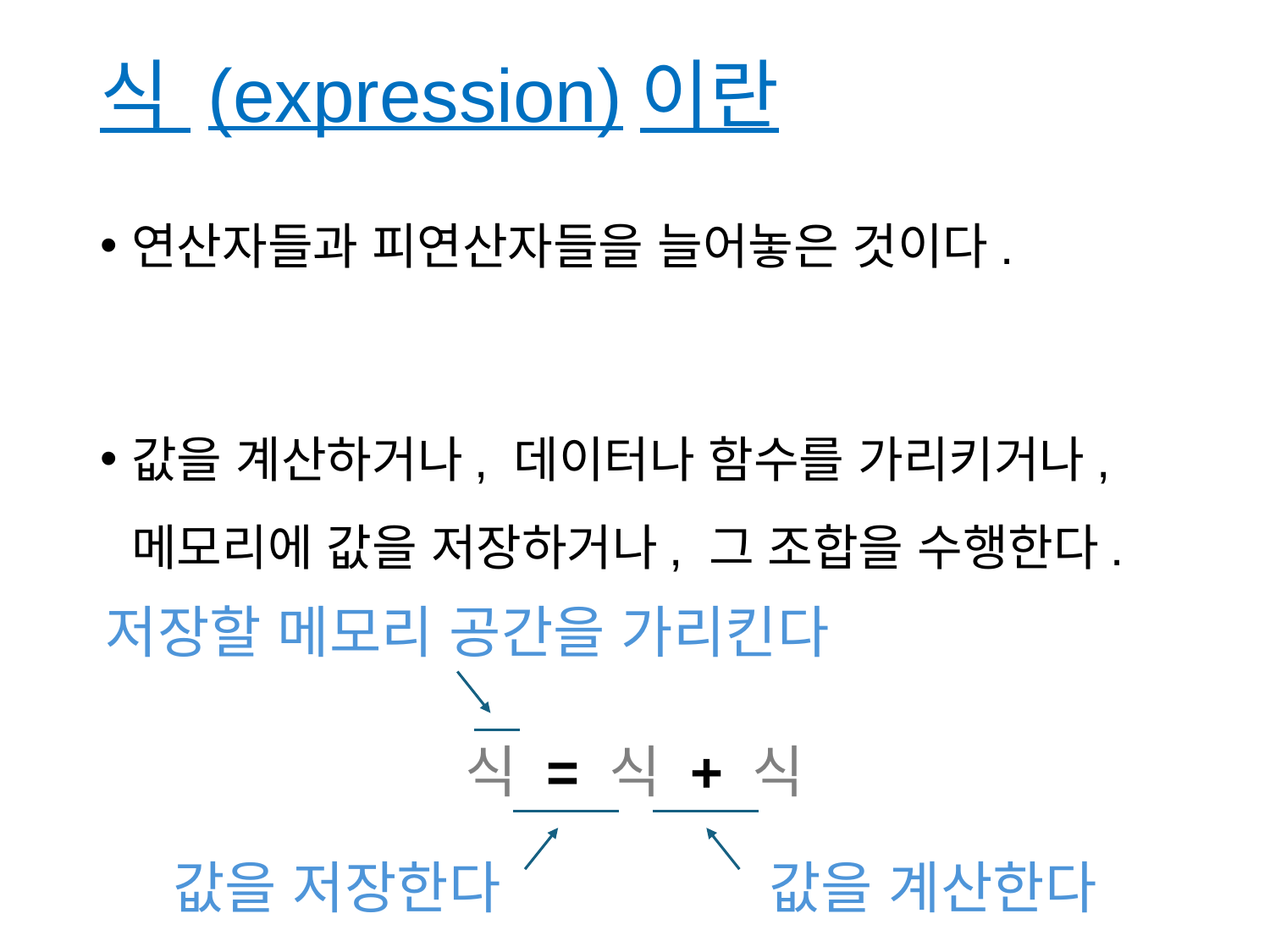

# 식 (expression)이란
연산자들과 피연산자들을 늘어놓은 것이다.

값을 계산하거나, 데이터나 함수를 가리키거나, 메모리에 값을 저장하거나, 그 조합을 수행한다.

저장할 메모리 공간을 가리킨다
식 = 식 + 식
값을 저장한다
값을 계산한다